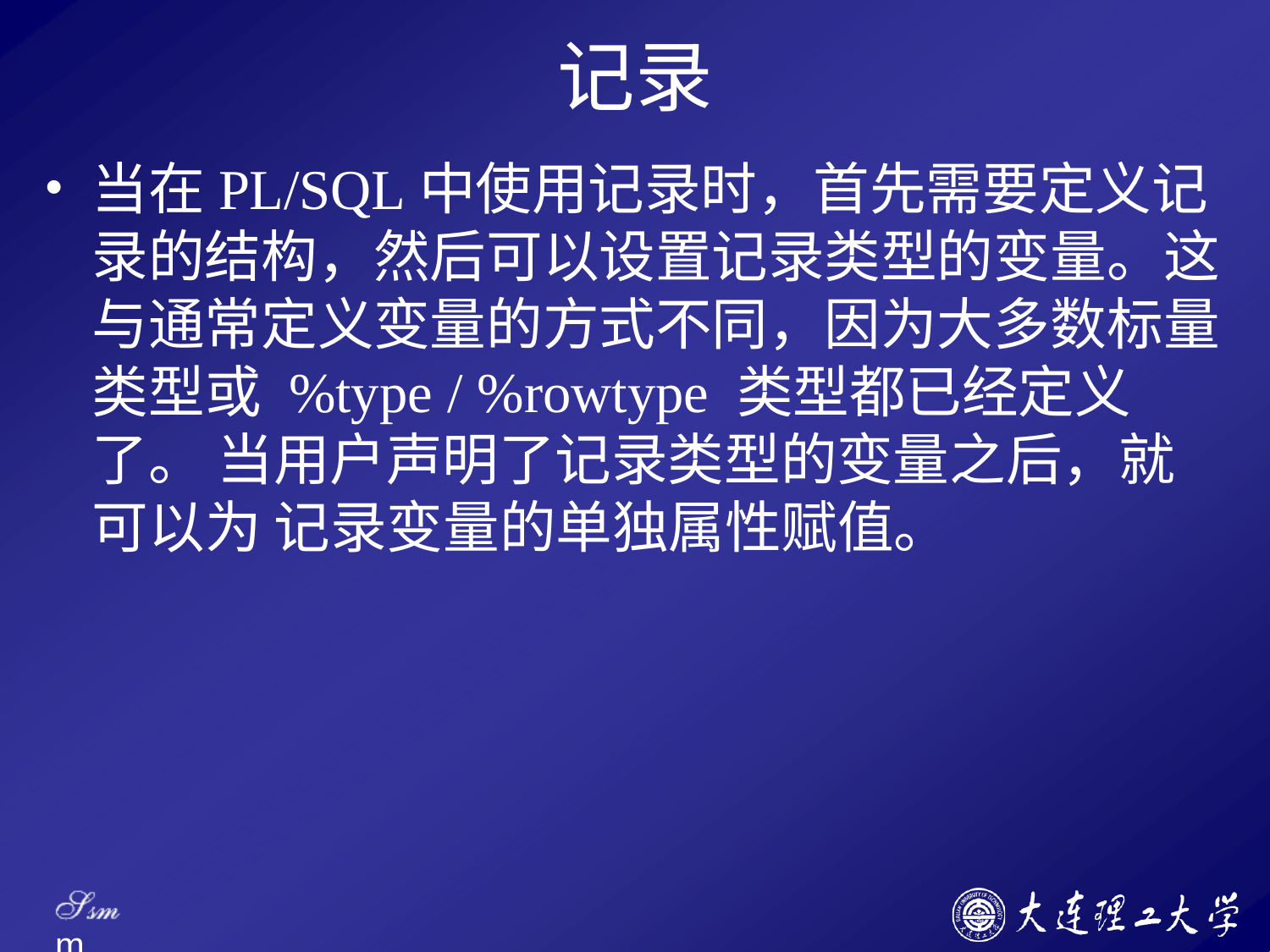

# 记录
当在PL/SQL中使用记录时，首先需要定义记 录的结构，然后可以设置记录类型的变量。这 与通常定义变量的方式不同，因为大多数标量 类型或%type / %rowtype 类型都已经定义了。 当用户声明了记录类型的变量之后，就可以为 记录变量的单独属性赋值。

Ssm